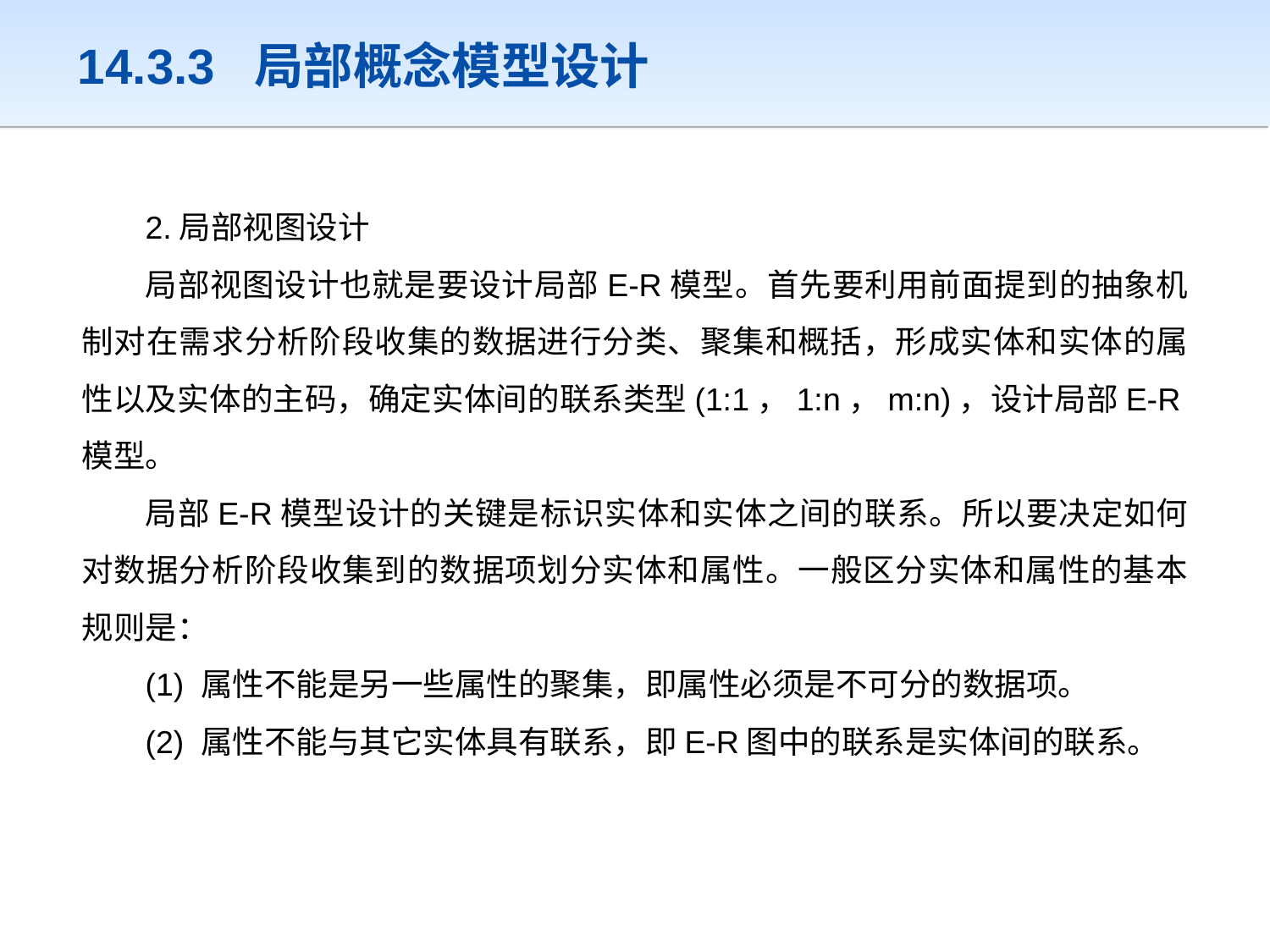

14.3.3  局部概念模型设计

数据定义
2.局部视图设计
局部视图设计也就是要设计局部E-R模型。首先要利用前面提到的抽象机制对在需求分析阶段收集的数据进行分类、聚集和概括，形成实体和实体的属性以及实体的主码，确定实体间的联系类型(1:1，1:n，m:n)，设计局部E-R模型。
局部E-R模型设计的关键是标识实体和实体之间的联系。所以要决定如何对数据分析阶段收集到的数据项划分实体和属性。一般区分实体和属性的基本规则是：
(1) 属性不能是另一些属性的聚集，即属性必须是不可分的数据项。
(2) 属性不能与其它实体具有联系，即E-R图中的联系是实体间的联系。